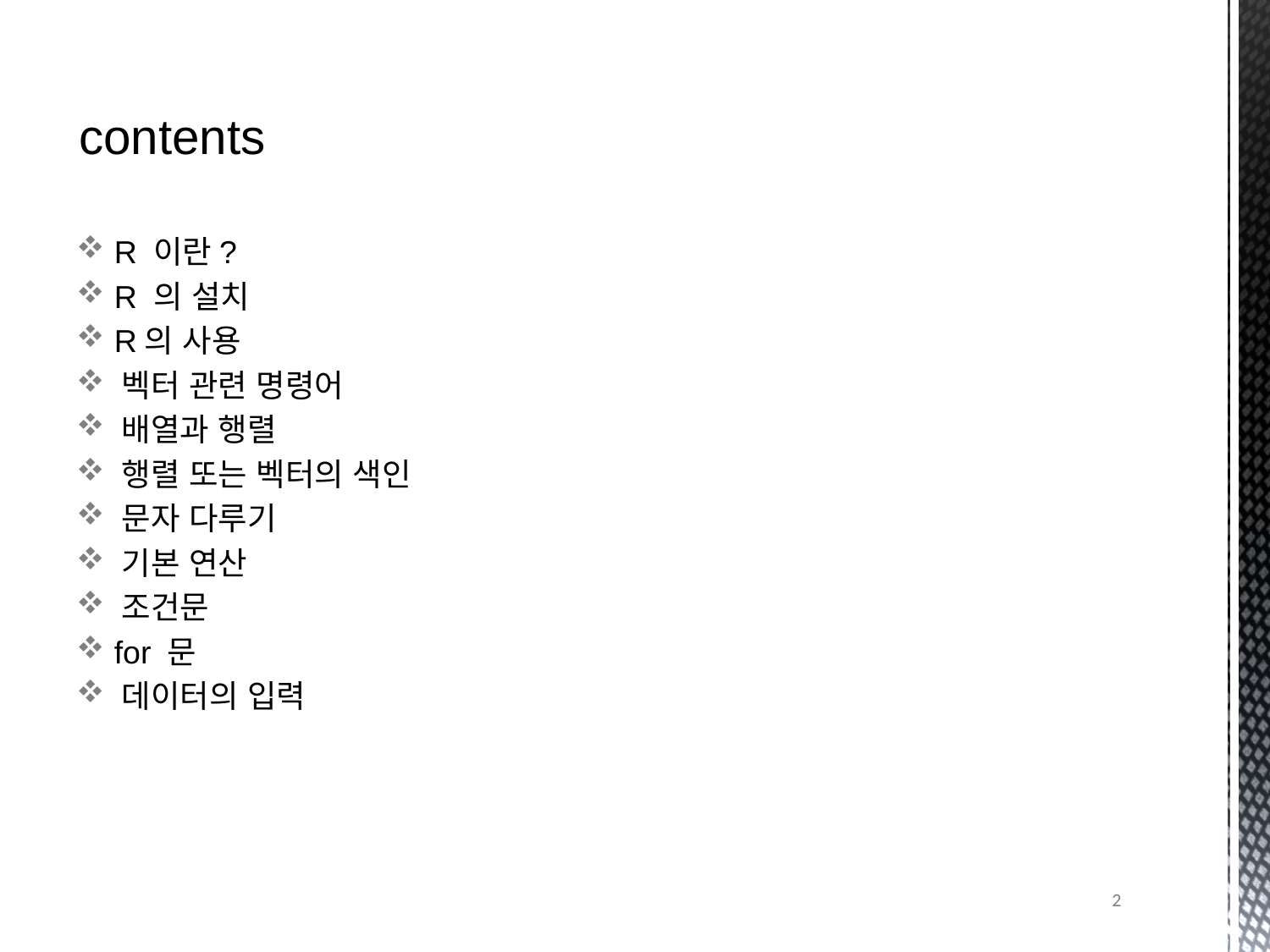

# contents
 R 이란?
 R 의 설치
 R의 사용
 벡터 관련 명령어
 배열과 행렬
 행렬 또는 벡터의 색인
 문자 다루기
 기본 연산
 조건문
 for 문
 데이터의 입력

2